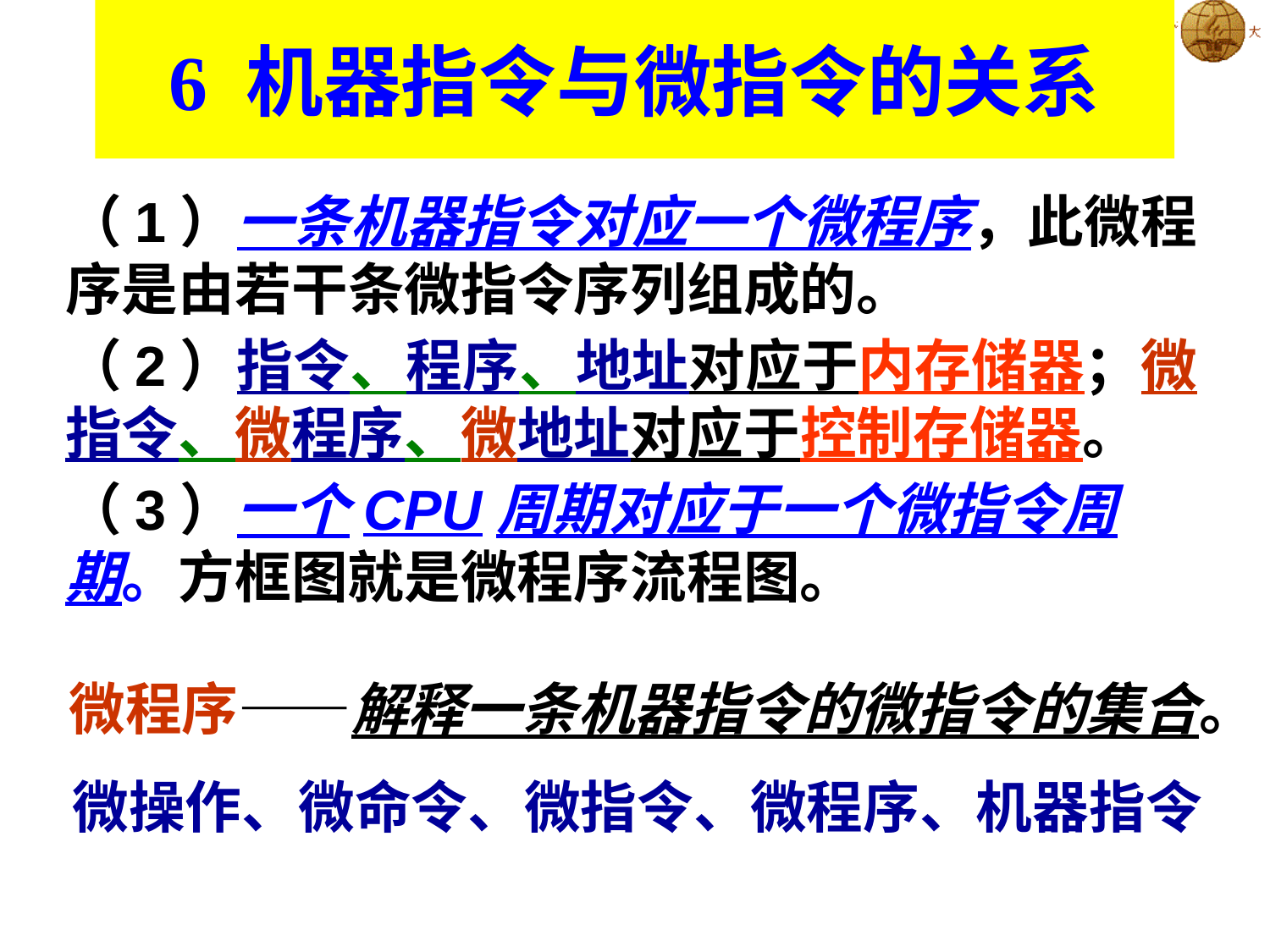

# 6 机器指令与微指令的关系
（1）一条机器指令对应一个微程序，此微程序是由若干条微指令序列组成的。
（2）指令、程序、地址对应于内存储器；微指令、微程序、微地址对应于控制存储器。
（3）一个CPU周期对应于一个微指令周期。方框图就是微程序流程图。
微程序——解释一条机器指令的微指令的集合。
微操作、微命令、微指令、微程序、机器指令